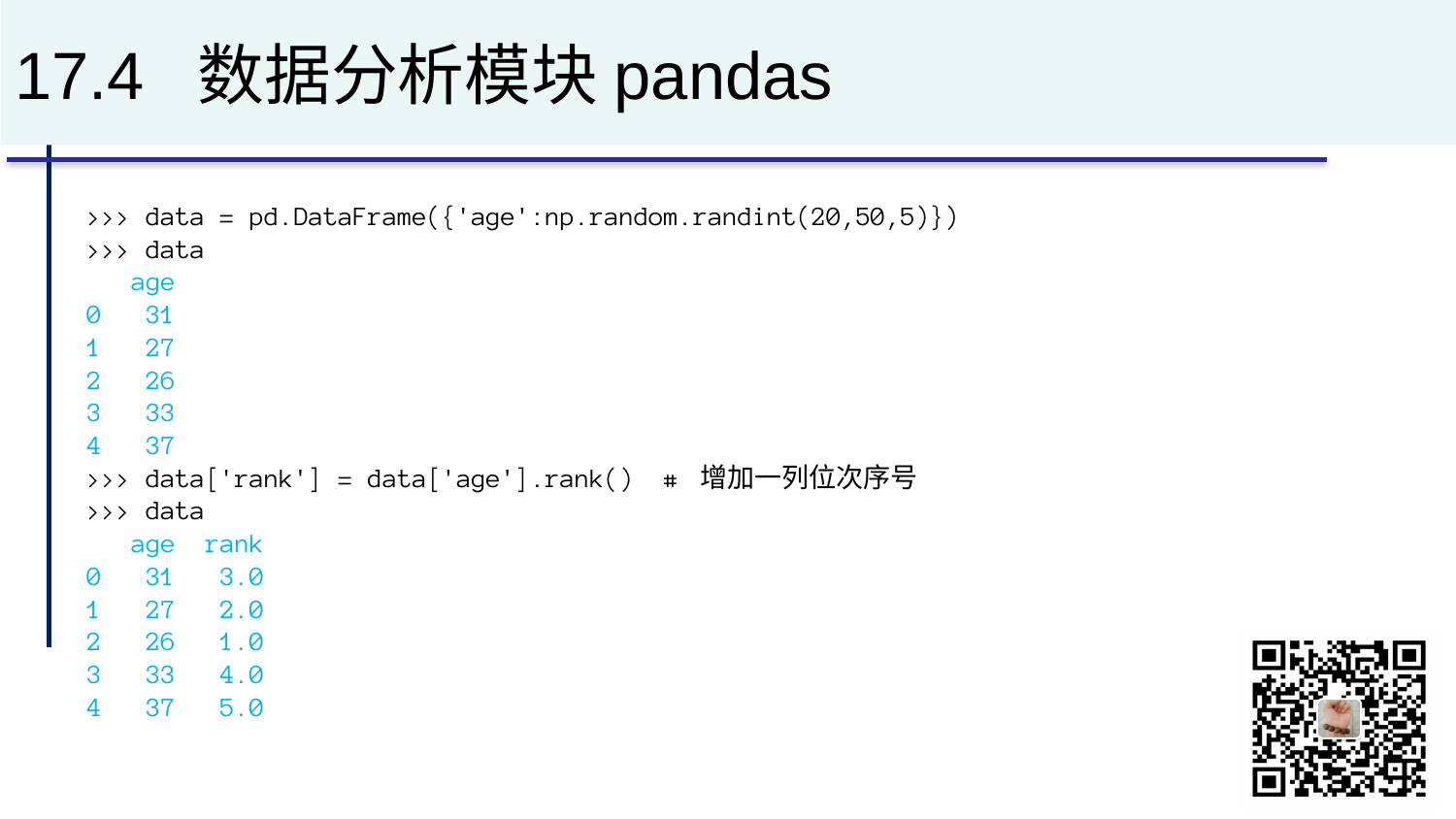

# 17.4  数据分析模块pandas
>>> data = pd.DataFrame({'age':np.random.randint(20,50,5)})
>>> data
   age
0   31
1   27
2   26
3   33
4   37
>>> data['rank'] = data['age'].rank()  # 增加一列位次序号
>>> data
   age  rank
0   31   3.0
1   27   2.0
2   26   1.0
3   33   4.0
4   37   5.0